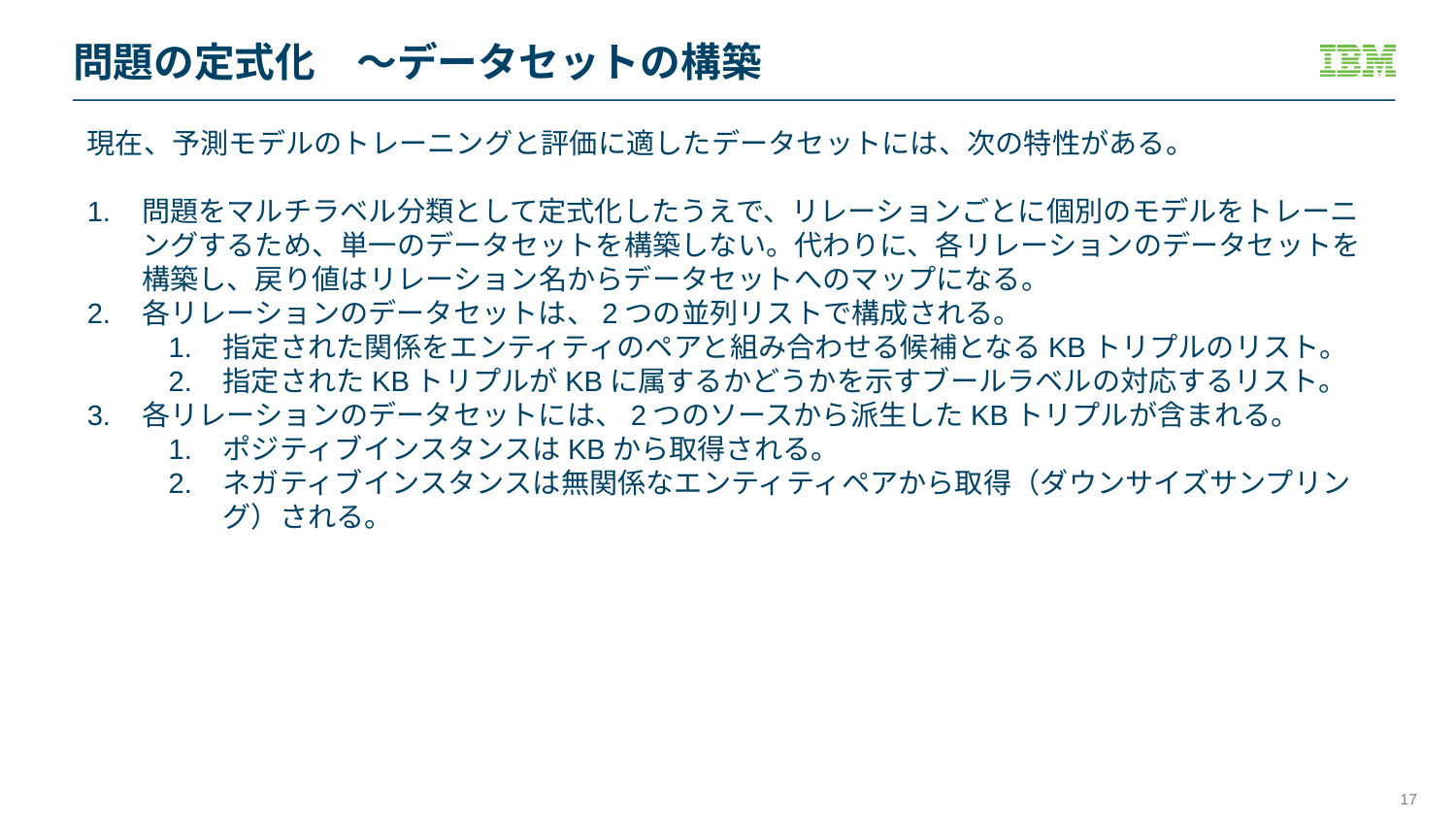

# 問題の定式化　～データセットの構築
現在、予測モデルのトレーニングと評価に適したデータセットには、次の特性がある。
問題をマルチラベル分類として定式化したうえで、リレーションごとに個別のモデルをトレーニングするため、単一のデータセットを構築しない。代わりに、各リレーションのデータセットを構築し、戻り値はリレーション名からデータセットへのマップになる。
各リレーションのデータセットは、2つの並列リストで構成される。
指定された関係をエンティティのペアと組み合わせる候補となるKBトリプルのリスト。
指定されたKBトリプルがKBに属するかどうかを示すブールラベルの対応するリスト。
各リレーションのデータセットには、2つのソースから派生したKBトリプルが含まれる。
ポジティブインスタンスはKBから取得される。
ネガティブインスタンスは無関係なエンティティペアから取得（ダウンサイズサンプリング）される。
17